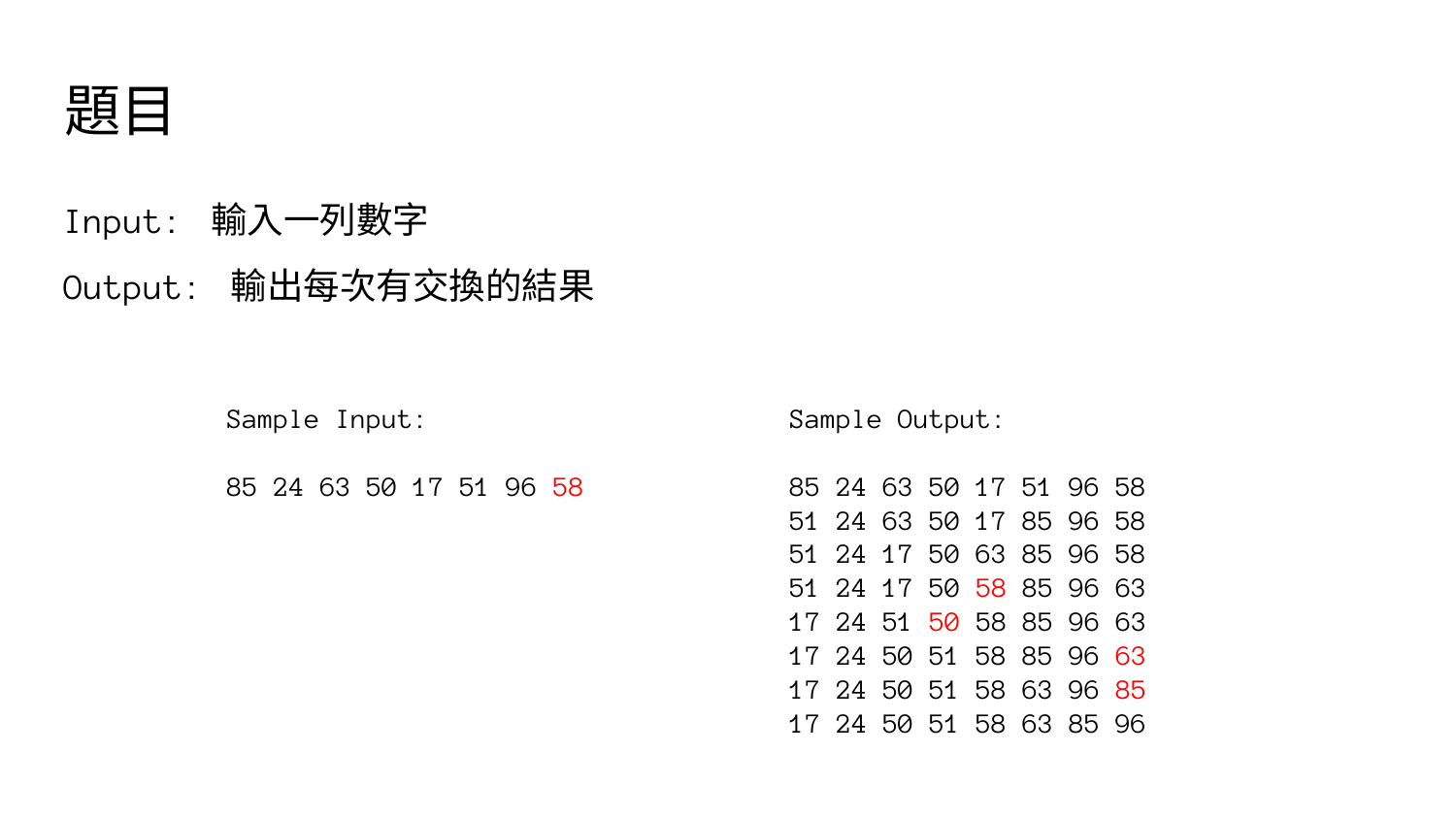

# 題目
Input: 輸入一列數字
Output: 輸出每次有交換的結果
Sample Input:

85 24 63 50 17 51 96 58

Sample Output:

85 24 63 50 17 51 96 58
51 24 63 50 17 85 96 58
51 24 17 50 63 85 96 58
51 24 17 50 58 85 96 63
17 24 51 50 58 85 96 63
17 24 50 51 58 85 96 63
17 24 50 51 58 63 96 85
17 24 50 51 58 63 85 96